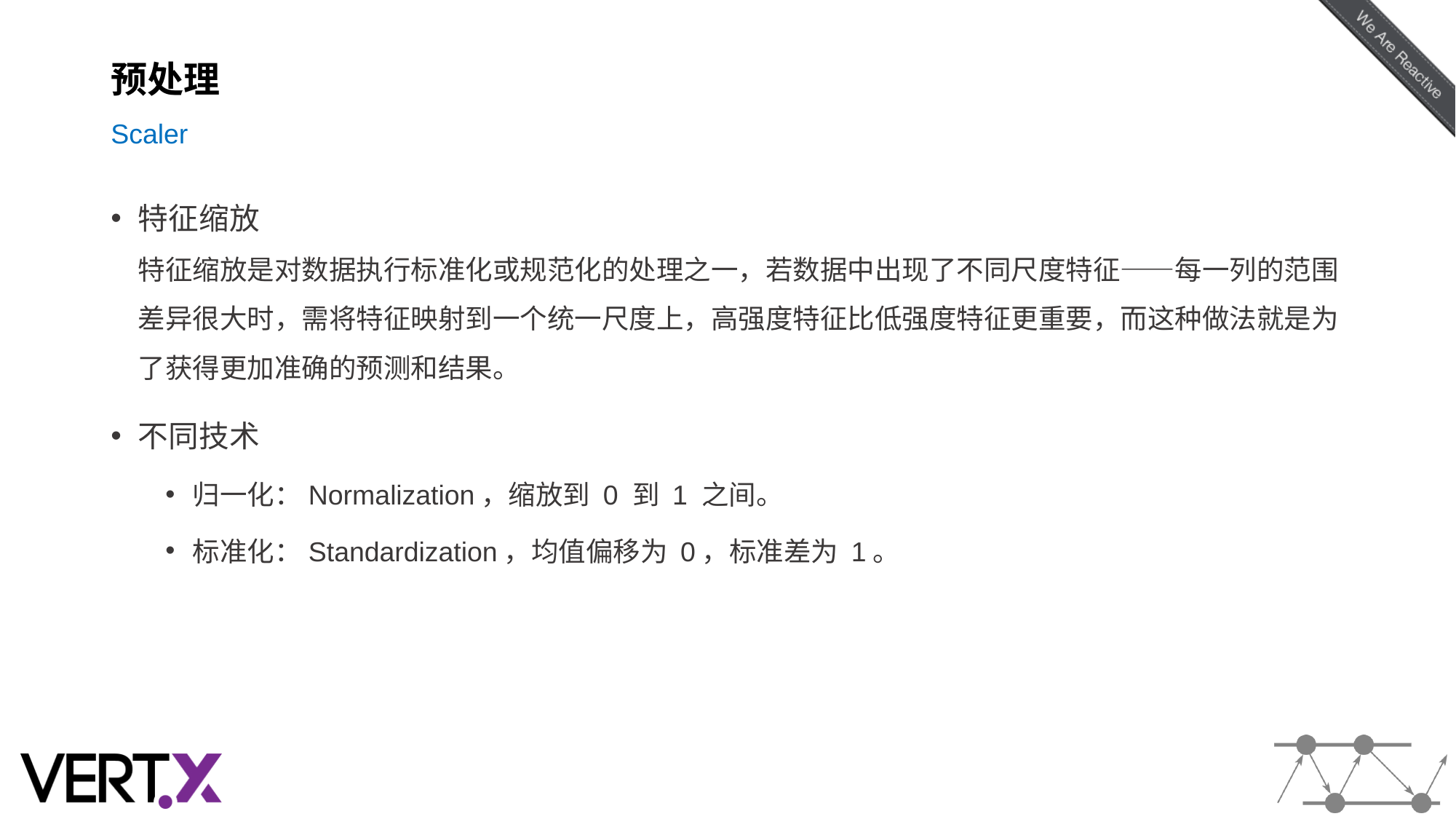

# 预处理 Scaler
特征缩放
特征缩放是对数据执行标准化或规范化的处理之一，若数据中出现了不同尺度特征——每一列的范围差异很大时，需将特征映射到一个统一尺度上，高强度特征比低强度特征更重要，而这种做法就是为了获得更加准确的预测和结果。
不同技术
归一化：Normalization，缩放到 0 到 1 之间。
标准化：Standardization，均值偏移为 0，标准差为 1。